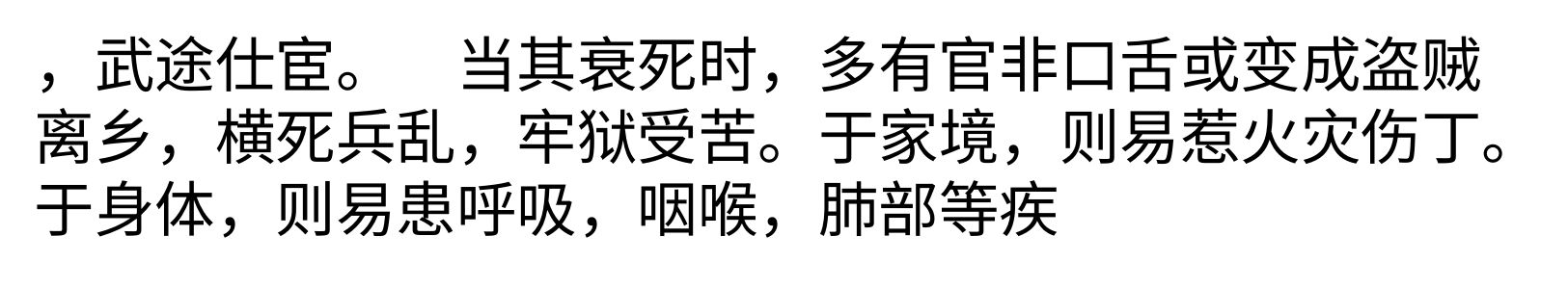

，武途仕宦。　当其衰死时，多有官非口舌或变成盗贼离乡，横死兵乱，牢狱受苦。于家境，则易惹火灾伤丁。于身体，则易患呼吸，咽喉，肺部等疾